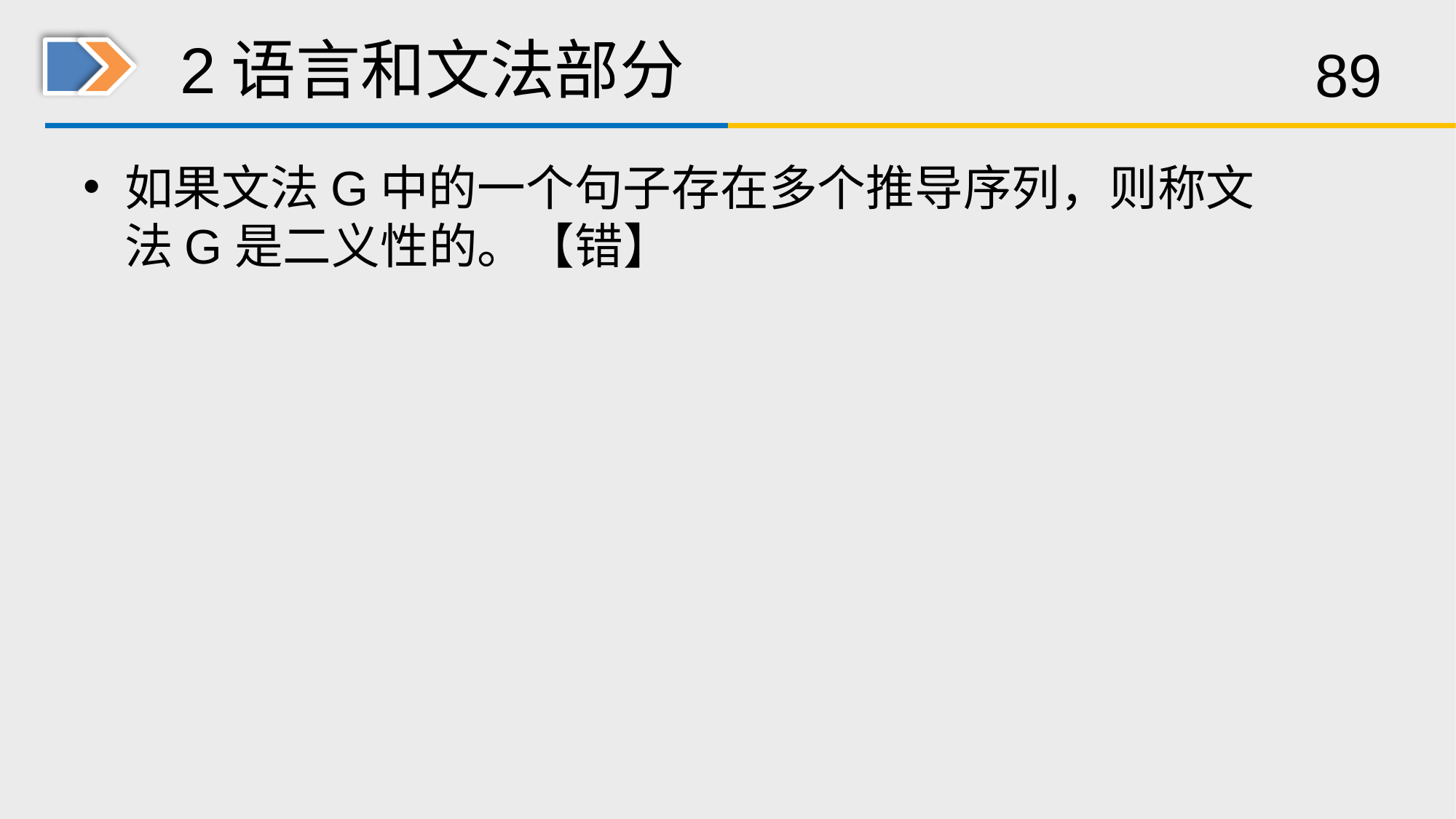

# 2语言和文法部分
89
如果文法G中的一个句子存在多个推导序列，则称文法G是二义性的。【错】